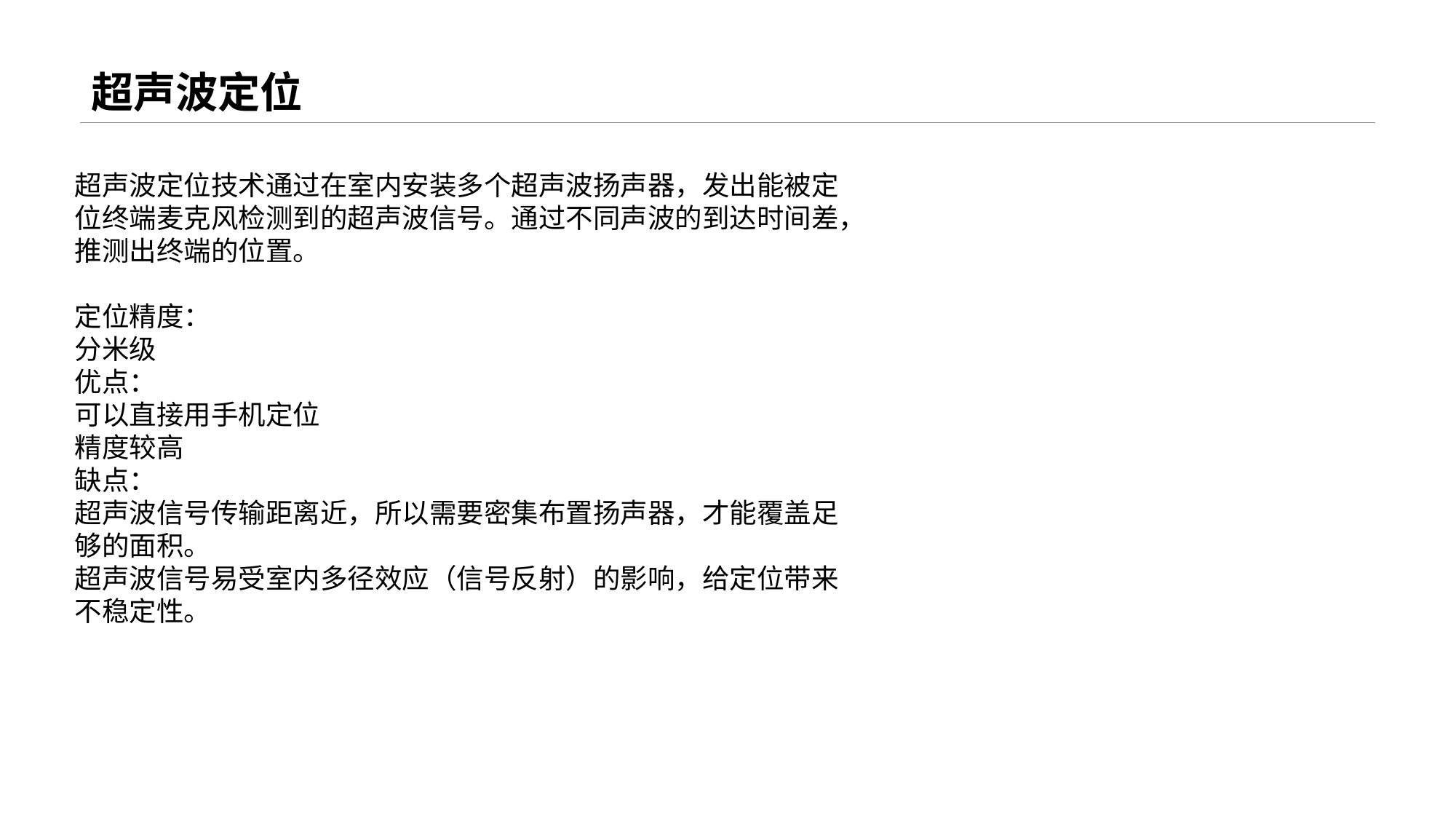

# 超声波定位
超声波定位技术通过在室内安装多个超声波扬声器，发出能被定位终端麦克风检测到的超声波信号。通过不同声波的到达时间差，推测出终端的位置。

定位精度：
分米级
优点：
可以直接用手机定位
精度较高
缺点：
超声波信号传输距离近，所以需要密集布置扬声器，才能覆盖足够的面积。
超声波信号易受室内多径效应（信号反射）的影响，给定位带来不稳定性。